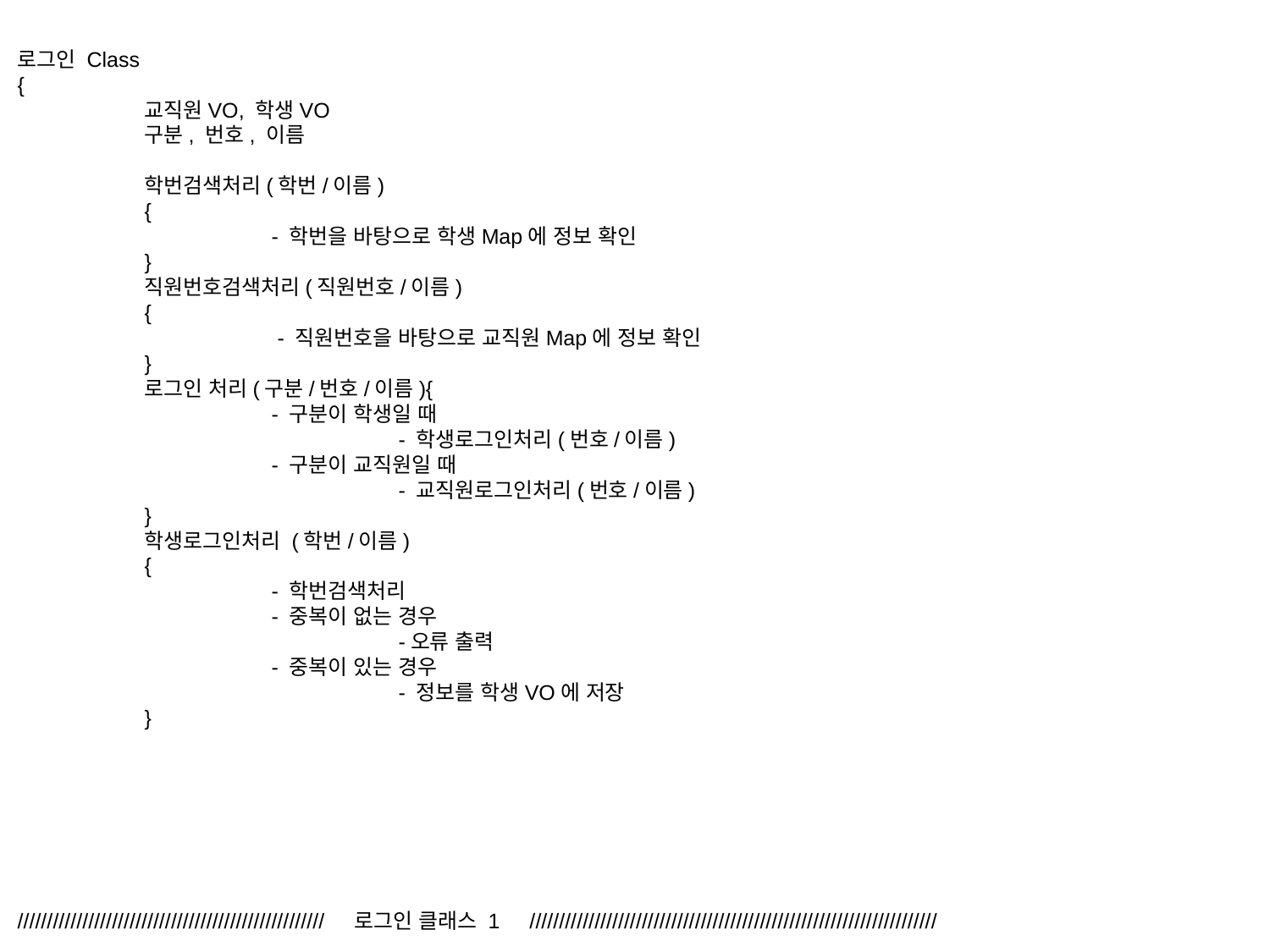

로그인 Class
{
	교직원VO, 학생VO
	구분, 번호, 이름

	학번검색처리(학번/이름)
	{
		- 학번을 바탕으로 학생Map에 정보 확인
	}
	직원번호검색처리(직원번호/이름)
	{
		 - 직원번호을 바탕으로 교직원Map에 정보 확인
	}
	로그인 처리(구분/번호/이름){
		- 구분이 학생일 때
			- 학생로그인처리(번호/이름)
		- 구분이 교직원일 때
			- 교직원로그인처리(번호/이름)
	}
	학생로그인처리 (학번/이름)
	{
		- 학번검색처리
		- 중복이 없는 경우
			-오류 출력
		- 중복이 있는 경우
			- 정보를 학생VO에 저장
	}

////////////////////////////////////////////////////    로그인 클래스 1     /////////////////////////////////////////////////////////////////////